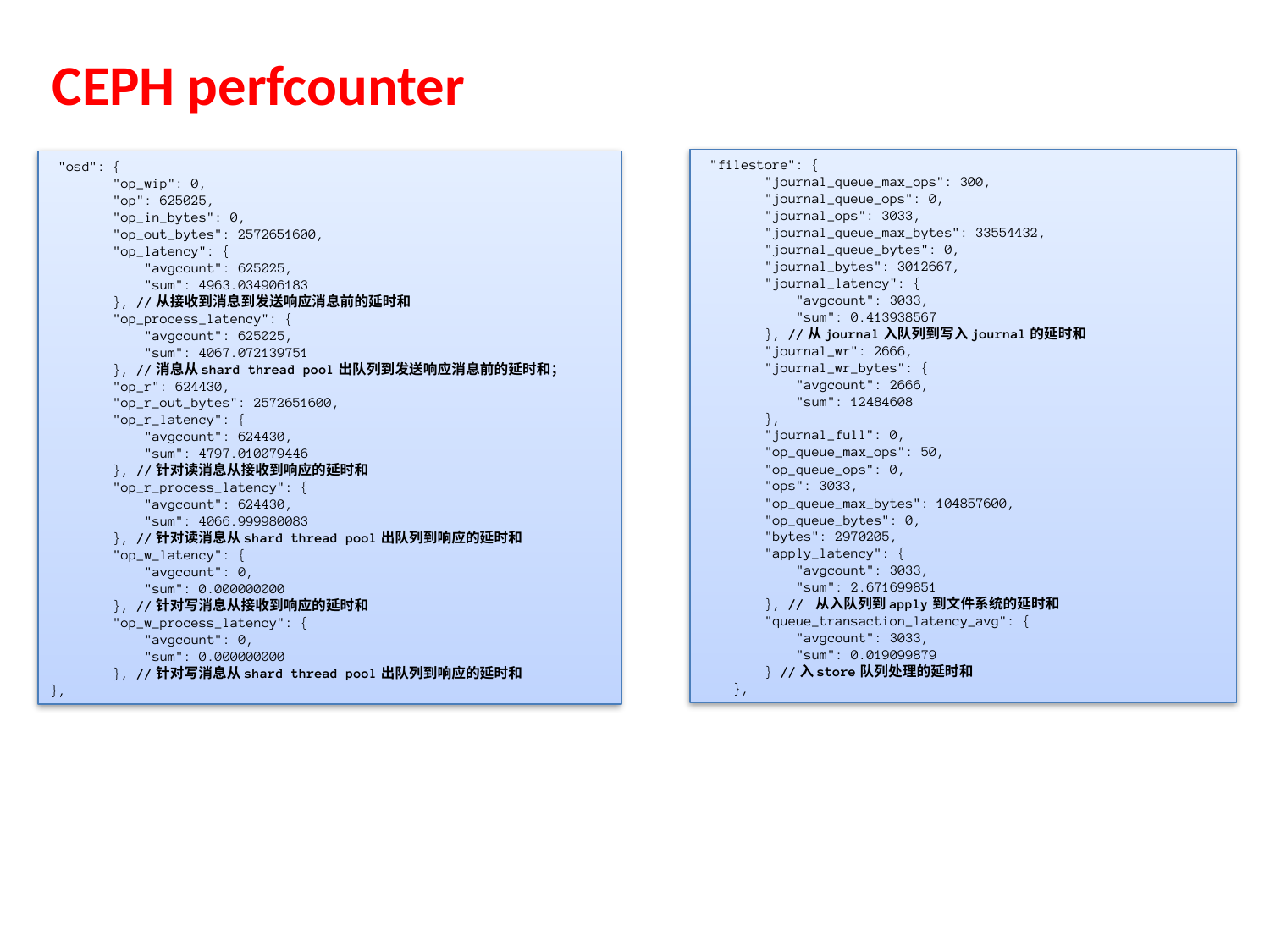

CEPH perfcounter
 "filestore": {
        "journal_queue_max_ops": 300,
        "journal_queue_ops": 0,
        "journal_ops": 3033,
        "journal_queue_max_bytes": 33554432,
        "journal_queue_bytes": 0,
        "journal_bytes": 3012667,
        "journal_latency": {
            "avgcount": 3033,
            "sum": 0.413938567
        }, //从journal入队列到写入journal的延时和
        "journal_wr": 2666,
        "journal_wr_bytes": {
            "avgcount": 2666,
            "sum": 12484608
        },
        "journal_full": 0,
        "op_queue_max_ops": 50,
        "op_queue_ops": 0,
        "ops": 3033,
        "op_queue_max_bytes": 104857600,
        "op_queue_bytes": 0,
        "bytes": 2970205,
        "apply_latency": {
            "avgcount": 3033,
            "sum": 2.671699851
        }, // 从入队列到apply到文件系统的延时和
        "queue_transaction_latency_avg": {
            "avgcount": 3033,
            "sum": 0.019099879
        } //入store队列处理的延时和
    },
 "osd": {
        "op_wip": 0,
        "op": 625025,
        "op_in_bytes": 0,
        "op_out_bytes": 2572651600,
        "op_latency": {
            "avgcount": 625025,
            "sum": 4963.034906183
        }, //从接收到消息到发送响应消息前的延时和
        "op_process_latency": {
            "avgcount": 625025,
            "sum": 4067.072139751
        }, //消息从shard thread pool出队列到发送响应消息前的延时和；
        "op_r": 624430,
        "op_r_out_bytes": 2572651600,
        "op_r_latency": {
            "avgcount": 624430,
            "sum": 4797.010079446
        }, //针对读消息从接收到响应的延时和
        "op_r_process_latency": {
            "avgcount": 624430,
            "sum": 4066.999980083
        }, //针对读消息从shard thread pool出队列到响应的延时和
        "op_w_latency": {
            "avgcount": 0,
            "sum": 0.000000000
        }, //针对写消息从接收到响应的延时和
        "op_w_process_latency": {
            "avgcount": 0,
            "sum": 0.000000000
        }, //针对写消息从shard thread pool出队列到响应的延时和
},